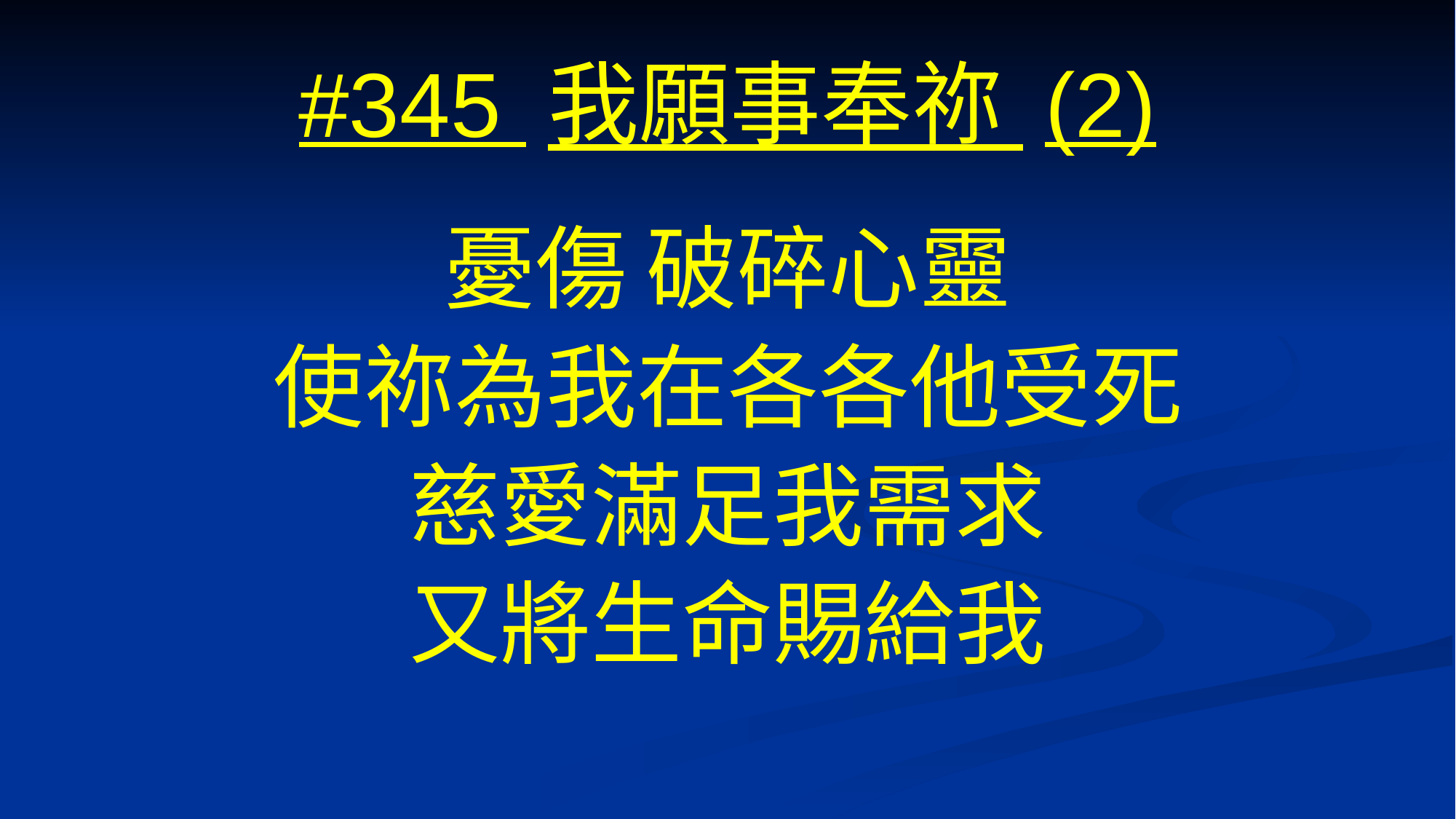

# #345 我願事奉祢 (2)
憂傷 破碎心靈
使祢為我在各各他受死
慈愛滿足我需求
又將生命賜給我